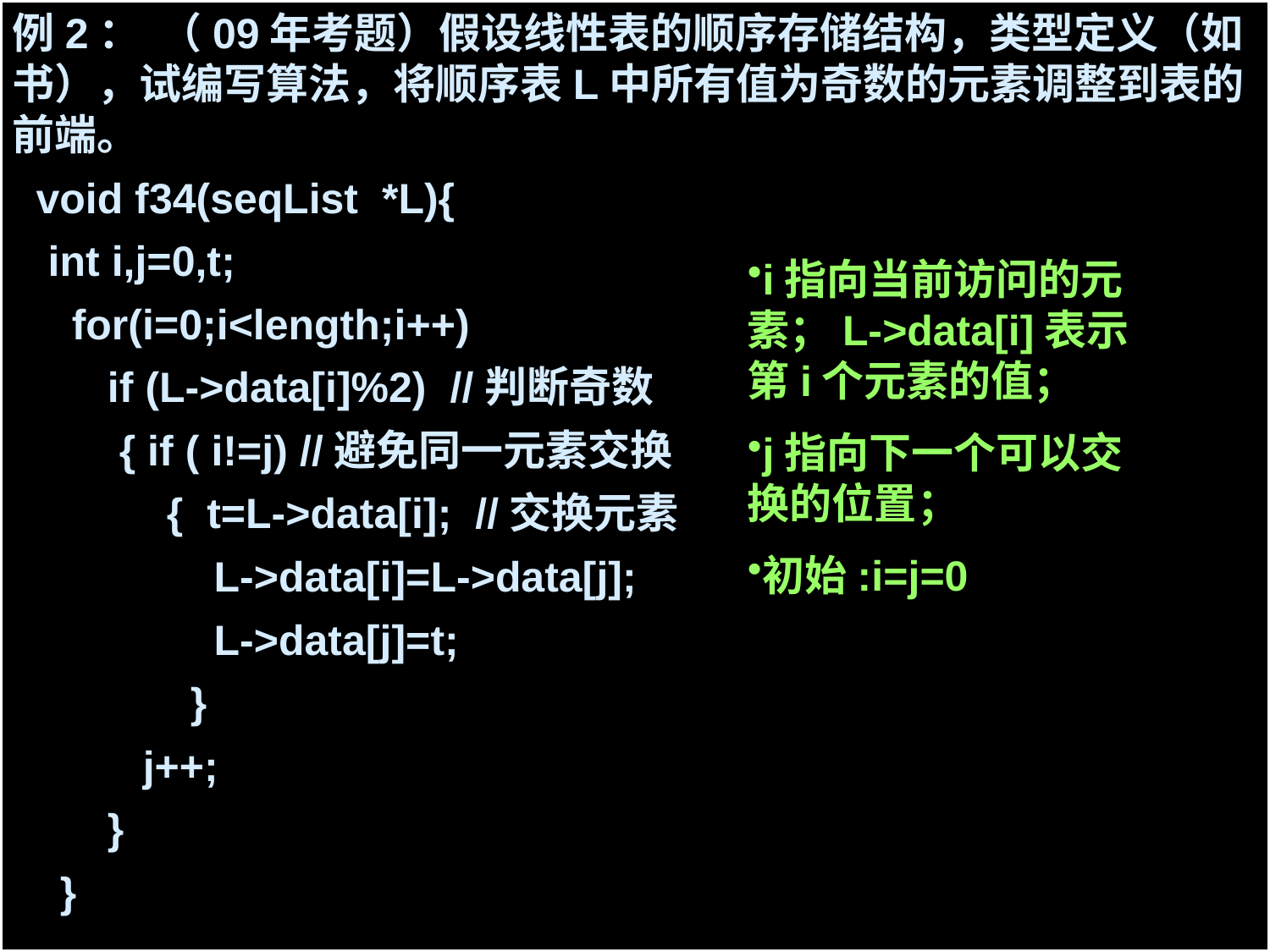

例2：  （09年考题）假设线性表的顺序存储结构，类型定义（如书），试编写算法，将顺序表L中所有值为奇数的元素调整到表的前端。
  void f34(seqList  *L){
   int i,j=0,t;
     for(i=0;i<length;i++)
        if (L->data[i]%2)  //判断奇数
         { if ( i!=j) //避免同一元素交换
             {  t=L->data[i];  //交换元素
                 L->data[i]=L->data[j];
                 L->data[j]=t;
               }
           j++;
        }
    }

i指向当前访问的元素；L->data[i]表示第i个元素的值；
j指向下一个可以交换的位置；
初始:i=j=0